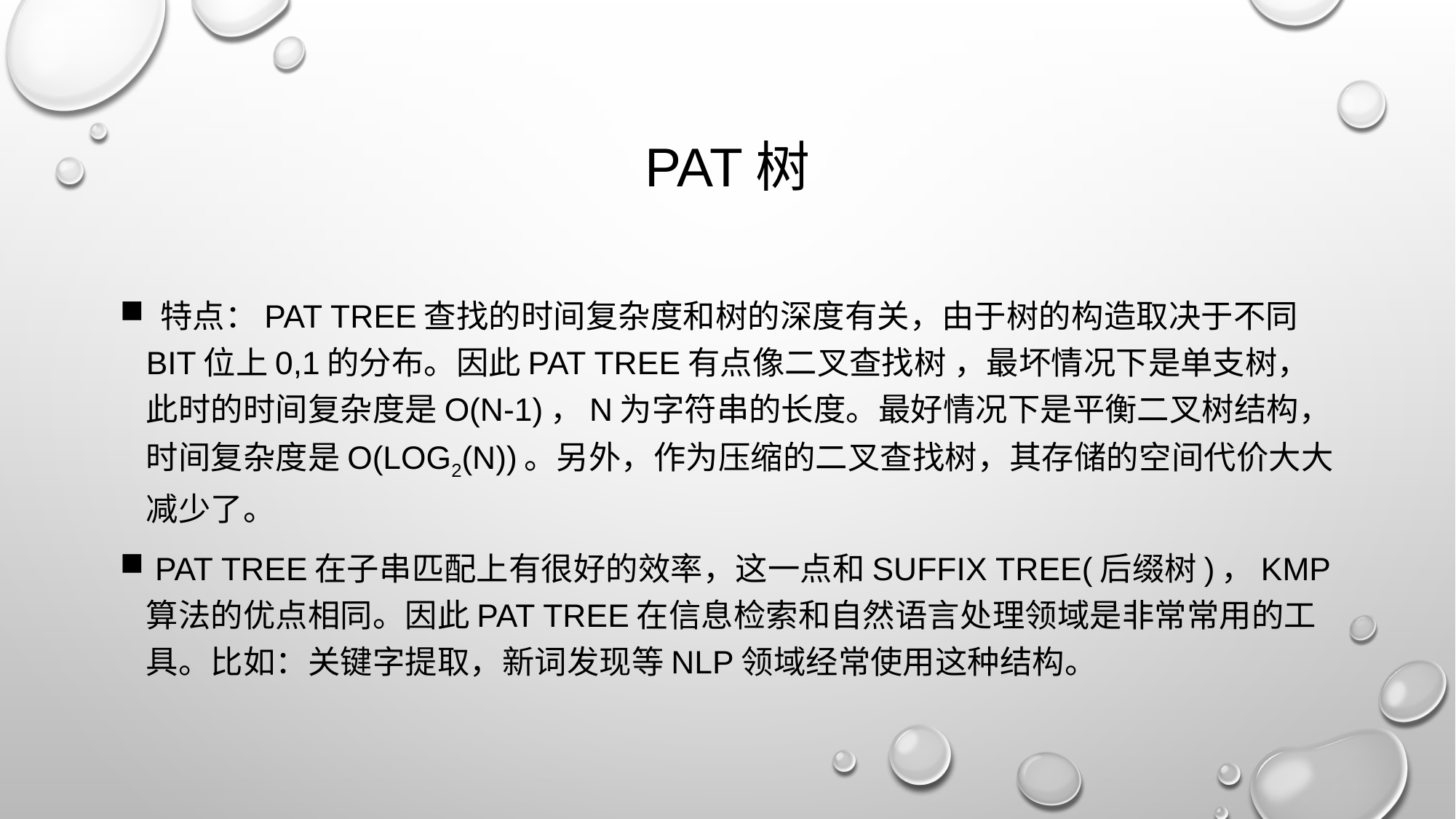

# PAT树
 特点：PAT tree查找的时间复杂度和树的深度有关，由于树的构造取决于不同bit位上0,1的分布。因此PAT tree有点像二叉查找树 ，最坏情况下是单支树，此时的时间复杂度是O(n-1)，n为字符串的长度。最好情况下是平衡二叉树结构，时间复杂度是O(log2(N))。另外，作为压缩的二叉查找树，其存储的空间代价大大减少了。
 PAT tree在子串匹配上有很好的效率，这一点和Suffix Tree(后缀树)，KMP算法的优点相同。因此PAT tree在信息检索和自然语言处理领域是非常常用的工具。比如：关键字提取，新词发现等NLP领域经常使用这种结构。